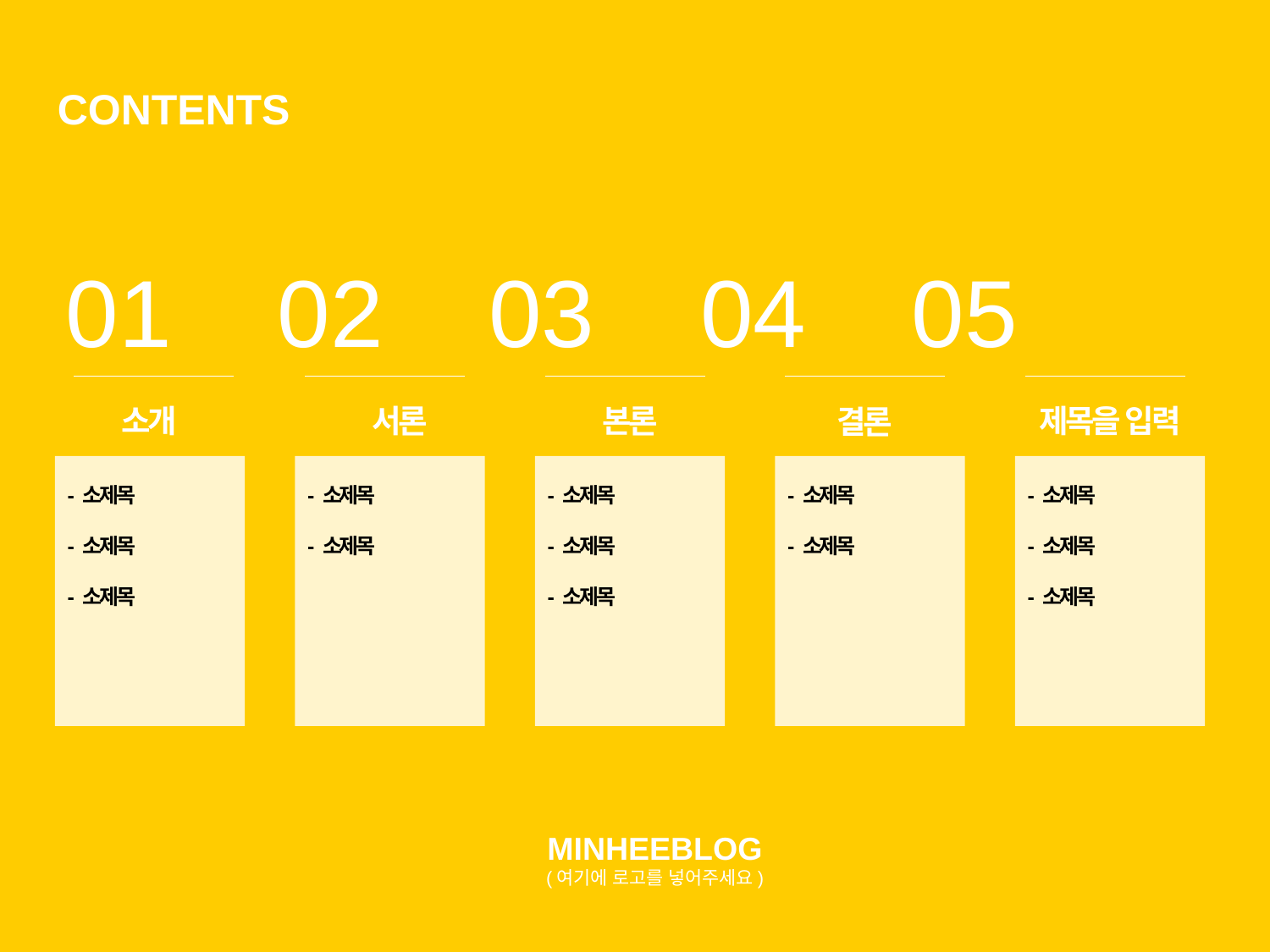

CONTENTS
01    02    03    04    05
소개
서론
본론
 제목을 입력
결론

- 소제목

- 소제목

- 소제목
- 소제목

- 소제목

- 소제목

- 소제목

- 소제목
- 소제목

- 소제목
- 소제목

- 소제목

- 소제목
MINHEEBLOG
(여기에 로고를 넣어주세요)